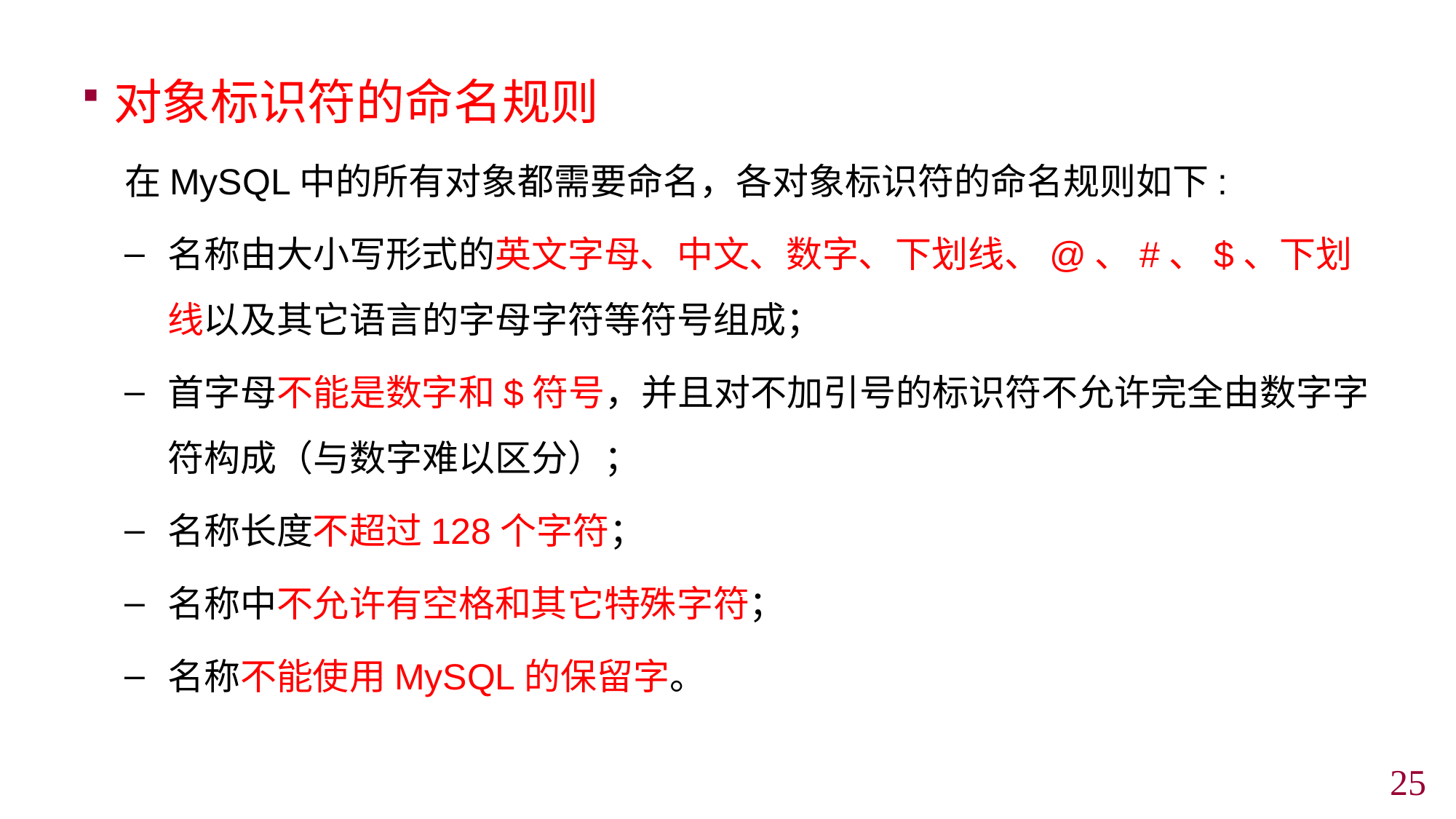

对象标识符的命名规则
在MySQL中的所有对象都需要命名，各对象标识符的命名规则如下:
名称由大小写形式的英文字母、中文、数字、下划线、@、#、$、下划线以及其它语言的字母字符等符号组成；
首字母不能是数字和$符号，并且对不加引号的标识符不允许完全由数字字符构成（与数字难以区分）；
名称长度不超过128个字符；
名称中不允许有空格和其它特殊字符；
名称不能使用MySQL的保留字。
25